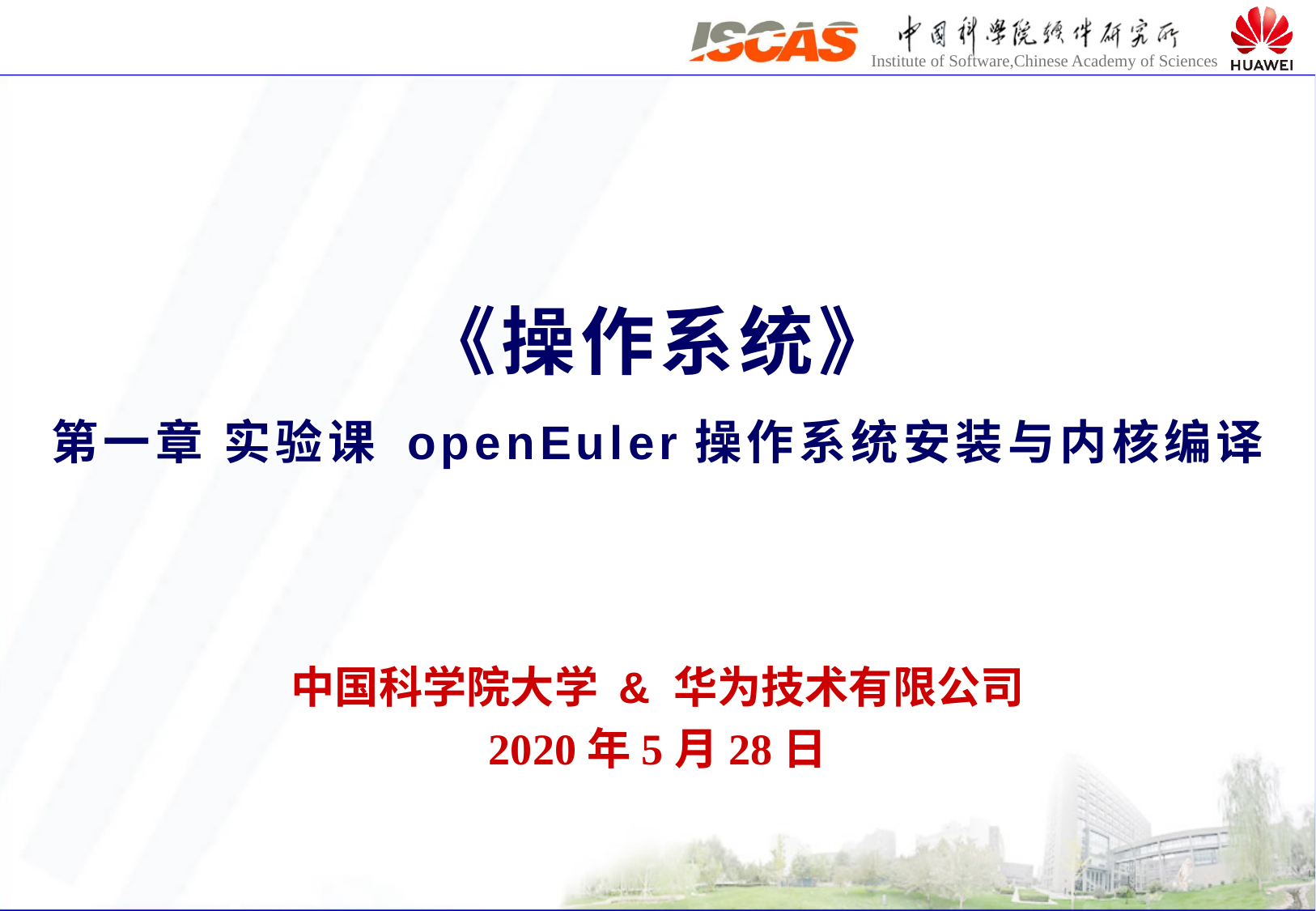

《操作系统》
第一章 实验课 openEuler操作系统安装与内核编译
中国科学院大学 & 华为技术有限公司
2020年5月28日